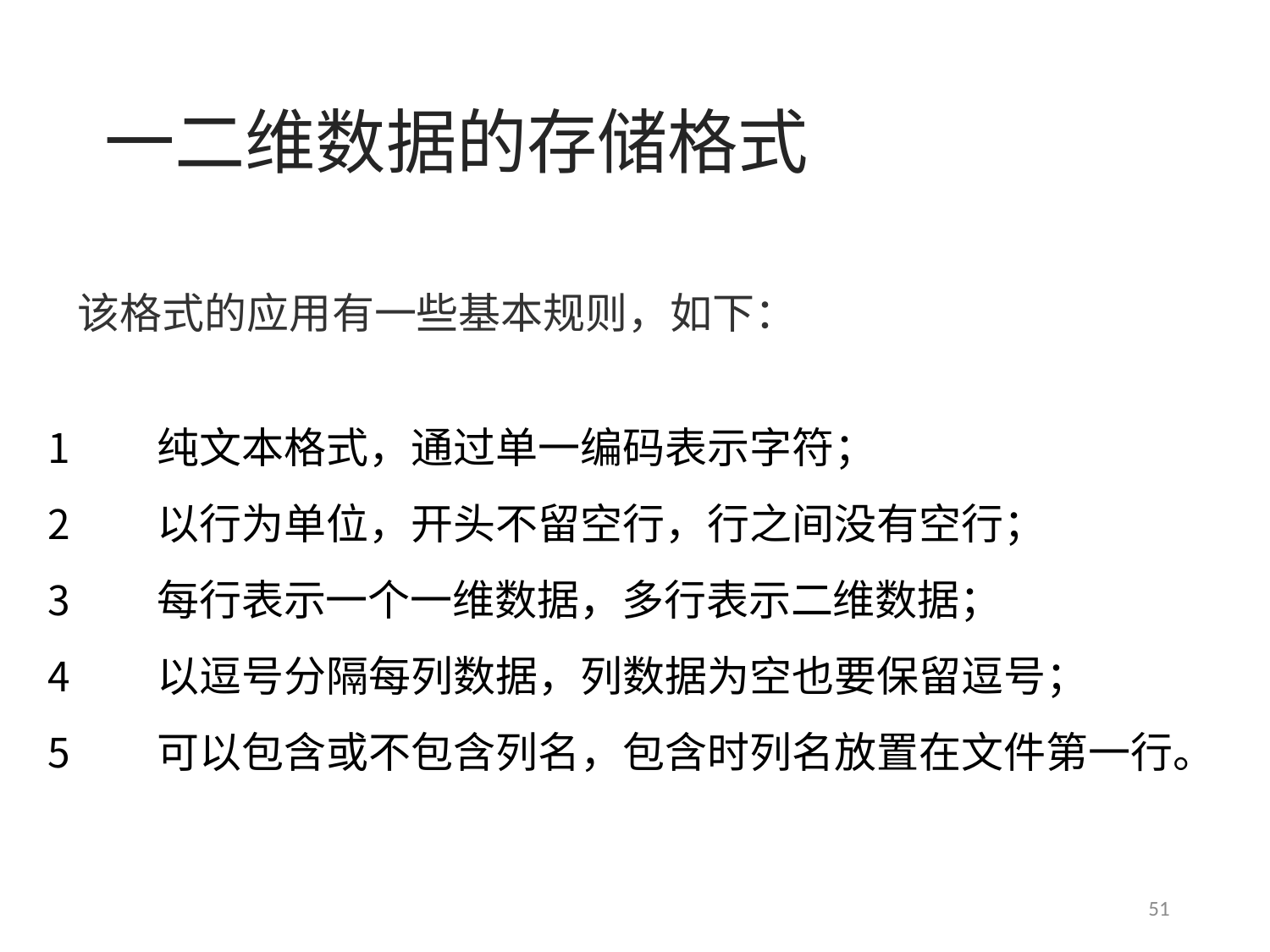

# 一二维数据的存储格式
该格式的应用有一些基本规则，如下：

纯文本格式，通过单一编码表示字符；
以行为单位，开头不留空行，行之间没有空行；
每行表示一个一维数据，多行表示二维数据；
以逗号分隔每列数据，列数据为空也要保留逗号；
可以包含或不包含列名，包含时列名放置在文件第一行。
51